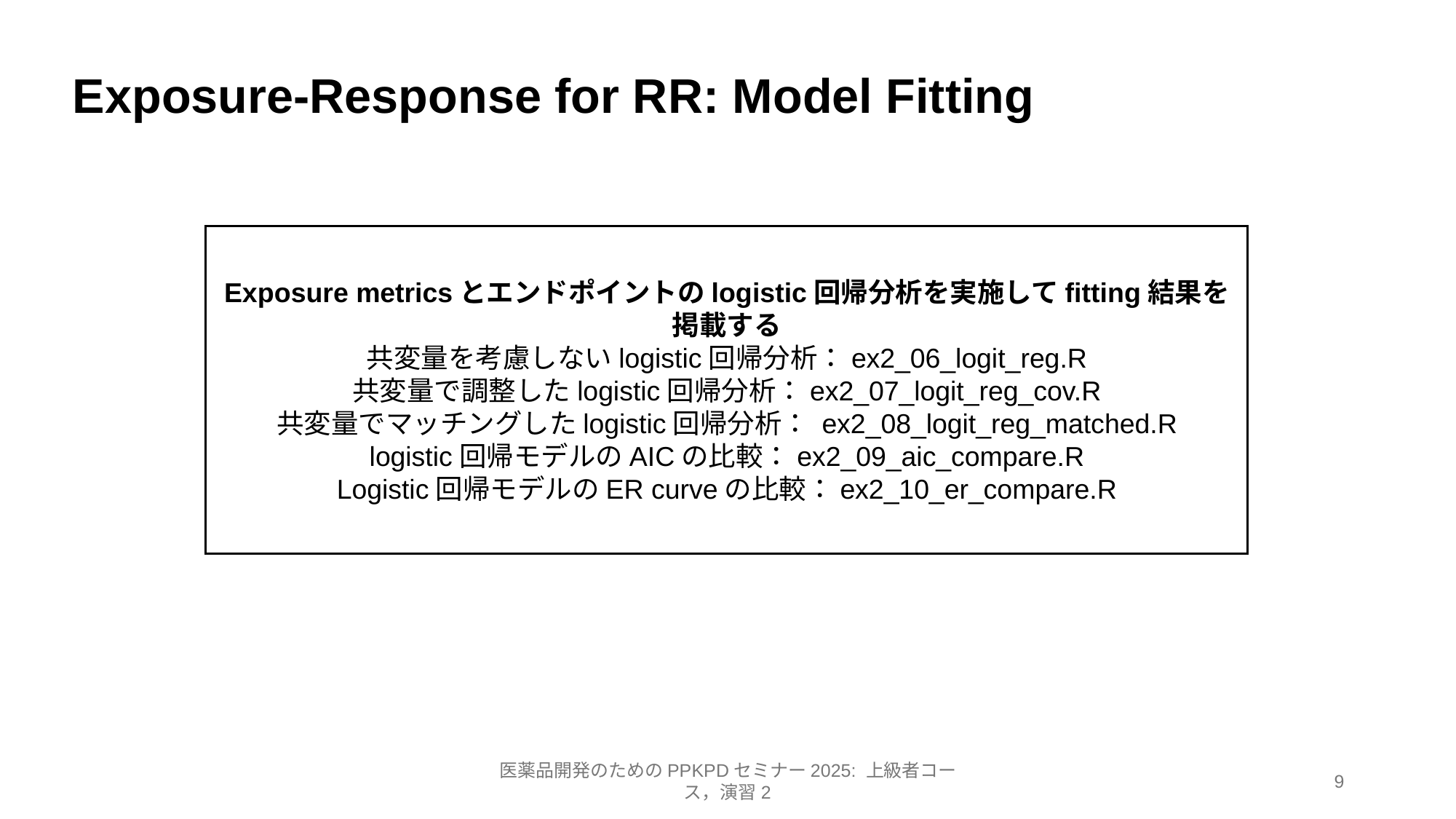

# Exposure-Response for RR: Model Fitting
Exposure metricsとエンドポイントのlogistic回帰分析を実施してfitting結果を掲載する
共変量を考慮しないlogistic回帰分析：ex2_06_logit_reg.R
共変量で調整したlogistic回帰分析：ex2_07_logit_reg_cov.R
共変量でマッチングしたlogistic回帰分析： ex2_08_logit_reg_matched.R
logistic回帰モデルのAICの比較：ex2_09_aic_compare.R
Logistic回帰モデルのER curveの比較：ex2_10_er_compare.R
医薬品開発のためのPPKPDセミナー2025: 上級者コース，演習2
9